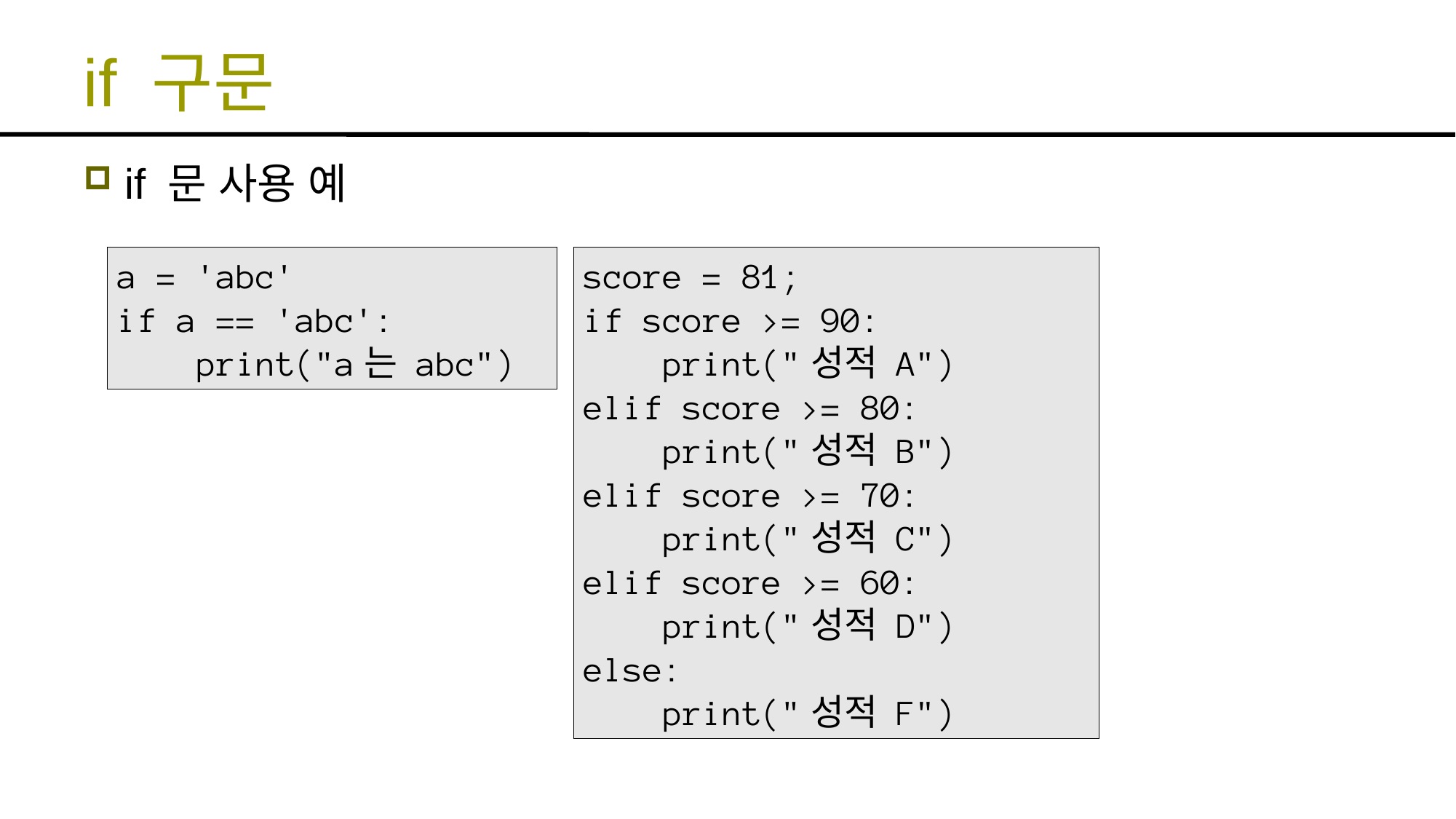

# if 구문
if 문 사용 예

a = 'abc'
if a == 'abc':
    print("a는 abc")
score = 81;
if score >= 90:
    print("성적 A")
elif score >= 80:
    print("성적 B")
elif score >= 70:
    print("성적 C")
elif score >= 60:
    print("성적 D")
else:
    print("성적 F")